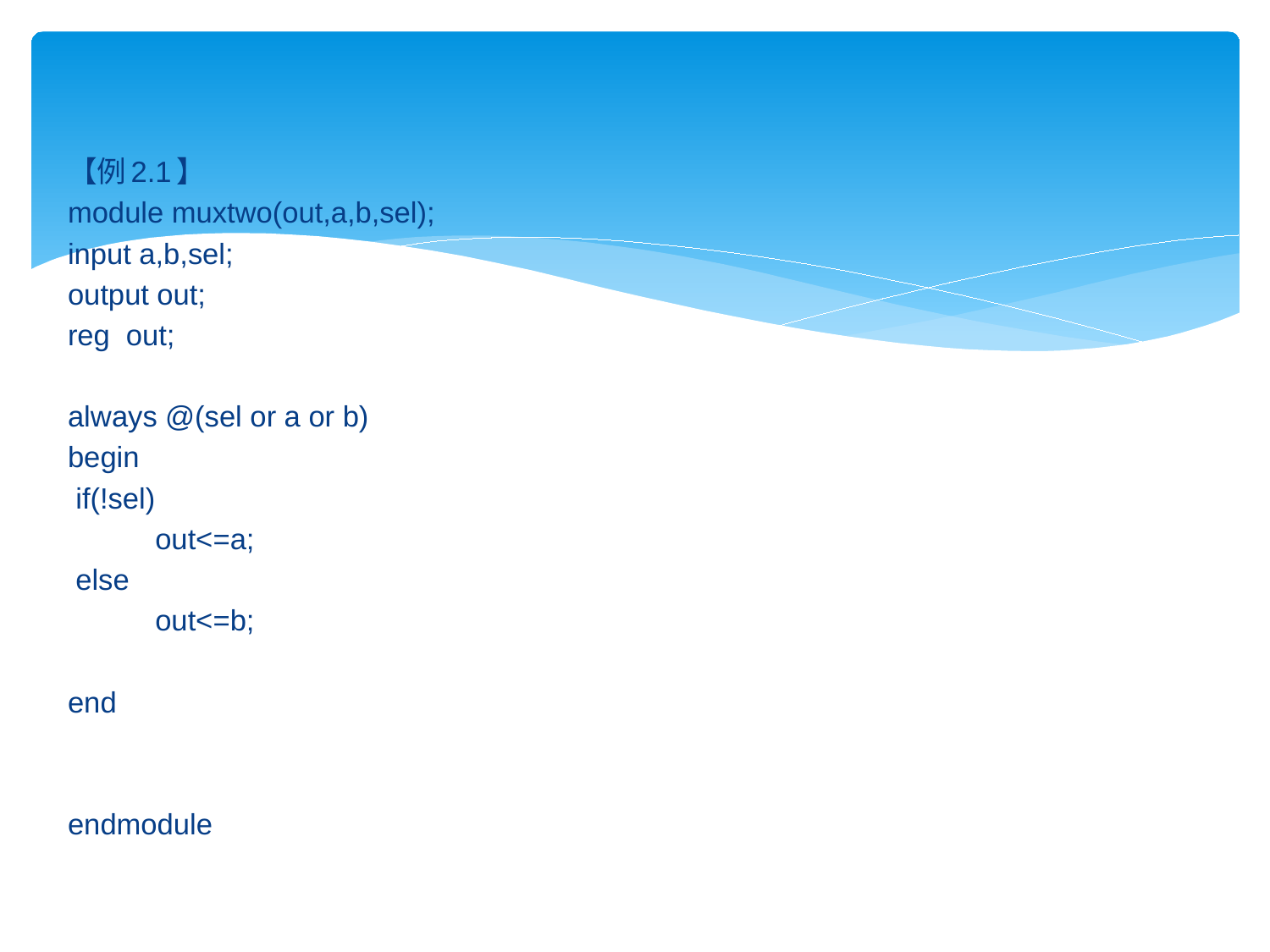

【例2.1】
module muxtwo(out,a,b,sel);
input a,b,sel;
output out;
reg  out;

always @(sel or a or b)
begin
 if(!sel)
	out<=a;
 else
	out<=b;

end

endmodule